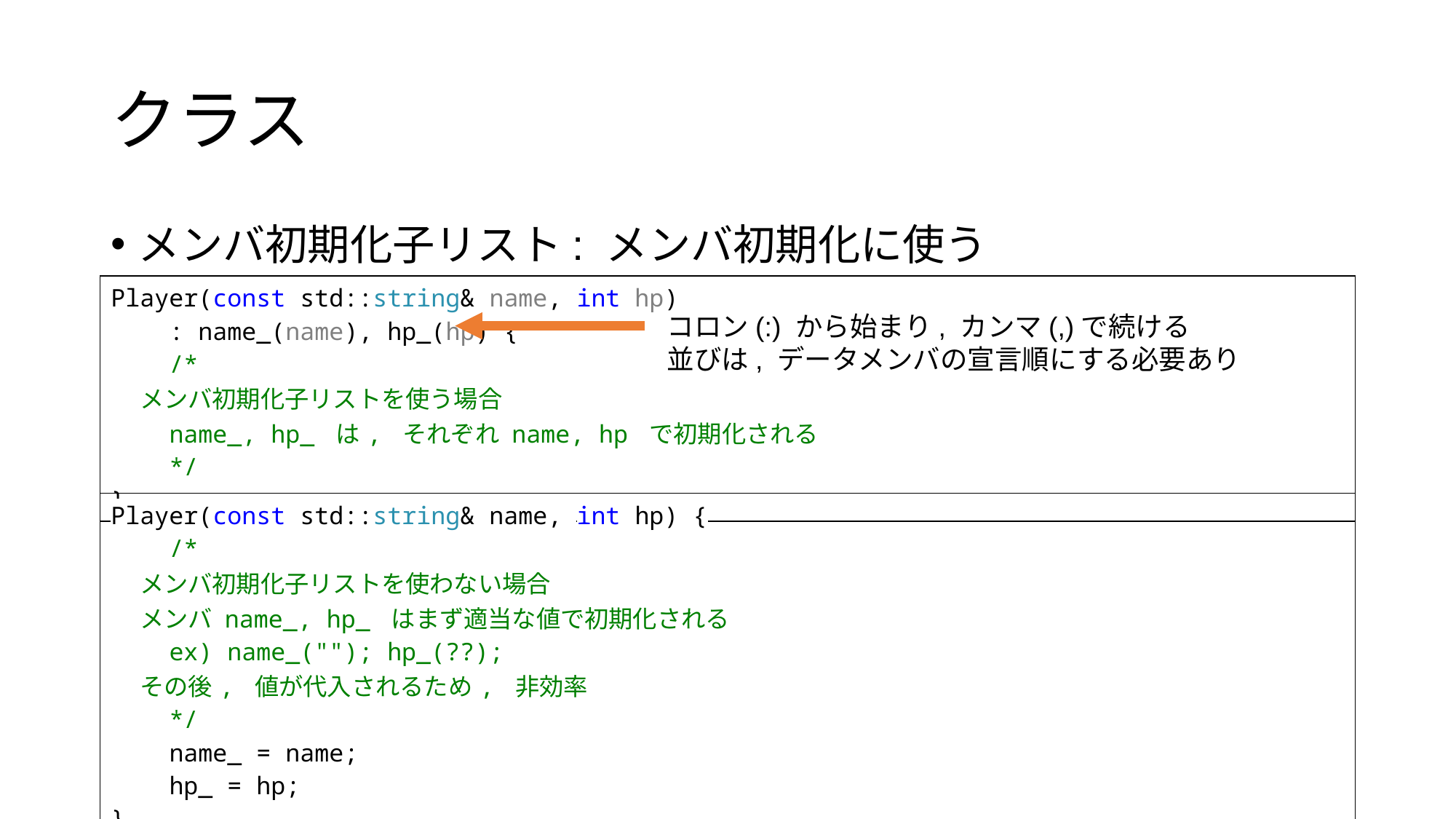

# クラス
メンバ初期化子リスト: メンバ初期化に使う
| Player(const std::string& name, int hp) : name\_(name), hp\_(hp) { /\* メンバ初期化子リストを使う場合 name\_, hp\_ は, それぞれ name, hp で初期化される \*/ } |
| --- |
コロン(:) から始まり, カンマ(,)で続ける
並びは, データメンバの宣言順にする必要あり
| Player(const std::string& name, int hp) { /\* メンバ初期化子リストを使わない場合 メンバ name\_, hp\_ はまず適当な値で初期化される ex) name\_(""); hp\_(??); その後, 値が代入されるため, 非効率 \*/ name\_ = name; hp\_ = hp; } |
| --- |